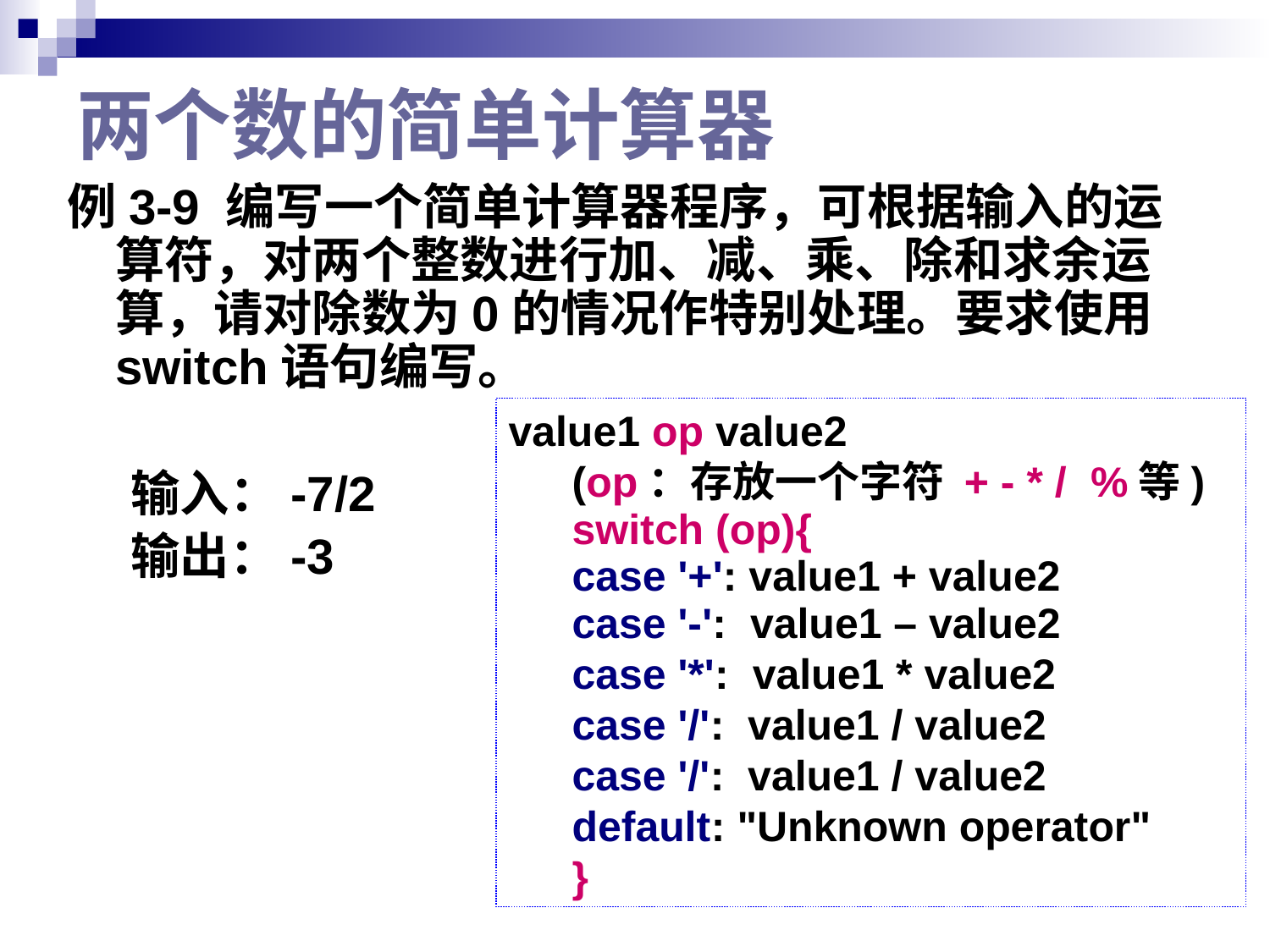

# 两个数的简单计算器
例3-9 编写一个简单计算器程序，可根据输入的运算符，对两个整数进行加、减、乘、除和求余运算，请对除数为0的情况作特别处理。要求使用switch语句编写。

输入：-7/2
输出：-3
value1 op value2
(op：存放一个字符 + - * /  %等)
switch (op){
case '+': value1 + value2
case '-':  value1 – value2
case '*':  value1 * value2
case '/':  value1 / value2
case '/':  value1 / value2
default: "Unknown operator"
}